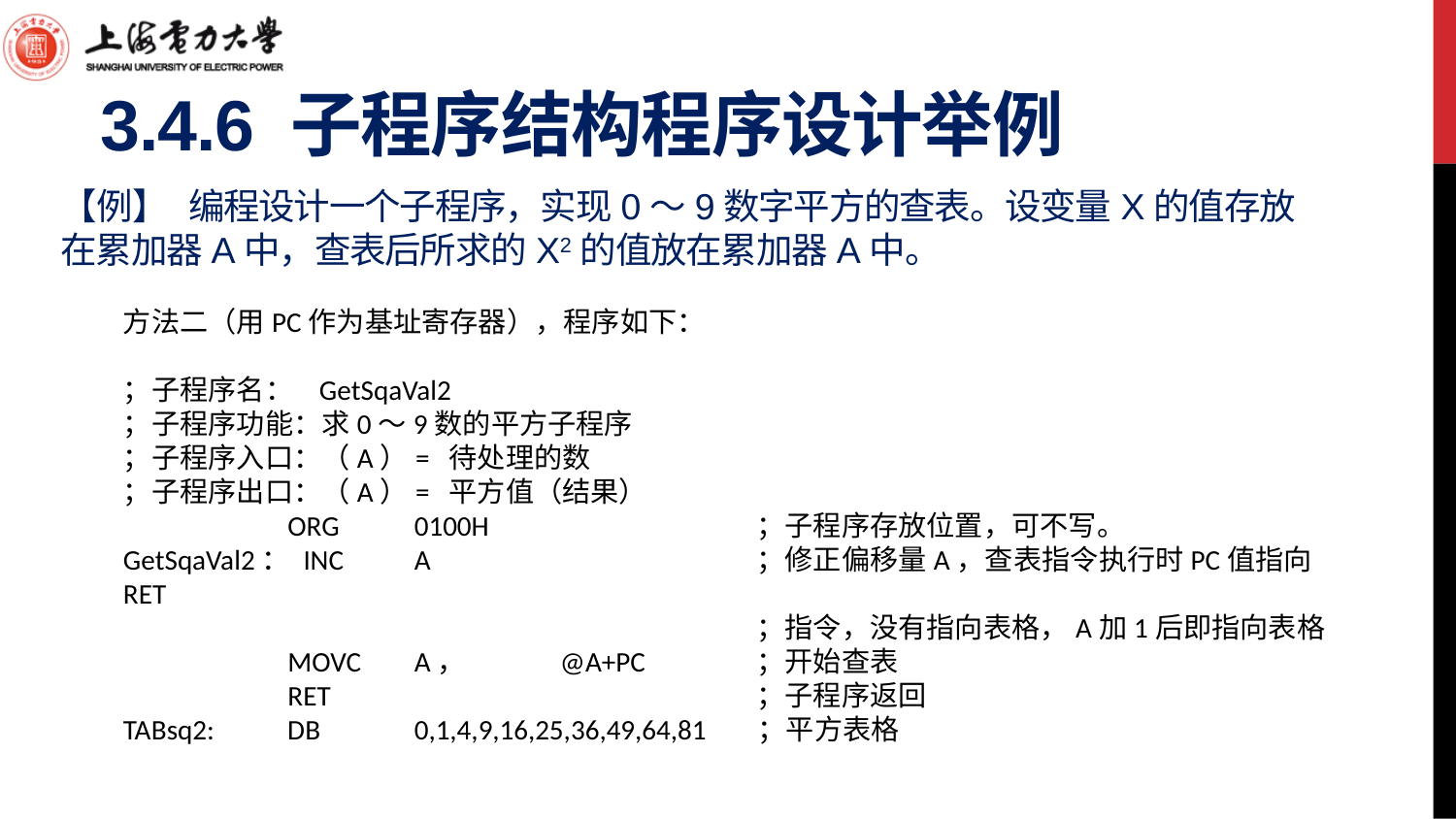

3.4.6 子程序结构程序设计举例
# 【例】   编程设计一个子程序，实现0～9数字平方的查表。设变量x的值存放在累加器A中，查表后所求的x2的值放在累加器A中。
方法二（用PC作为基址寄存器），程序如下：

；子程序名：   GetSqaVal2
；子程序功能：求0～9数的平方子程序
；子程序入口：（A）=  待处理的数
；子程序出口：（A）=  平方值（结果）
	   ORG	0100H		       ；子程序存放位置，可不写。
GetSqaVal2： INC	A		       ；修正偏移量A，查表指令执行时PC值指向RET
				       ；指令，没有指向表格，A加1后即指向表格
	   MOVC	A，	@A+PC	       ；开始查表
	   RET			       ；子程序返回
TABsq2:	   DB	0,1,4,9,16,25,36,49,64,81       ；平方表格